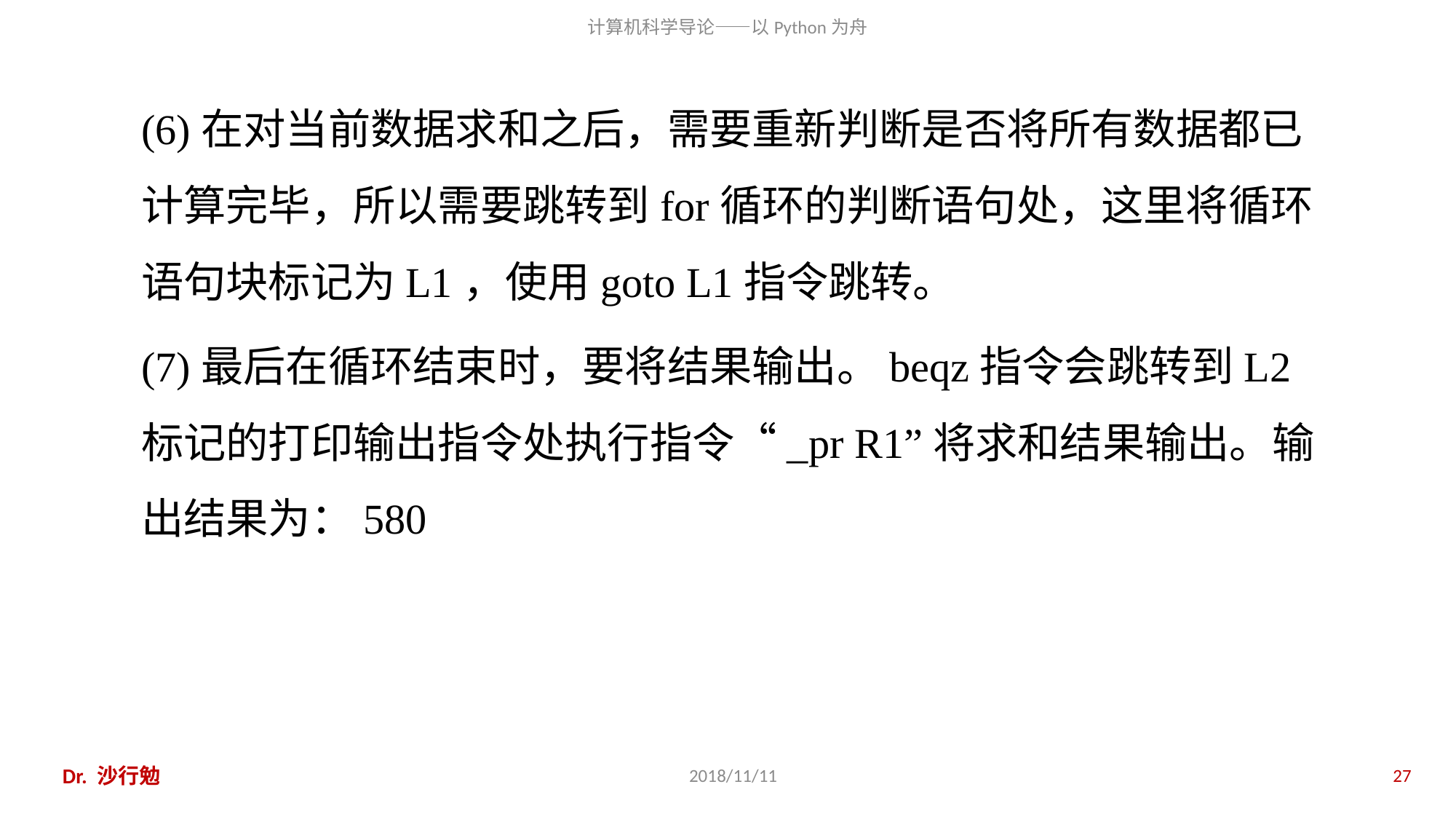

(6)在对当前数据求和之后，需要重新判断是否将所有数据都已计算完毕，所以需要跳转到for循环的判断语句处，这里将循环语句块标记为L1，使用goto L1指令跳转。
(7)最后在循环结束时，要将结果输出。beqz指令会跳转到L2标记的打印输出指令处执行指令“_pr R1”将求和结果输出。输出结果为：580

Dr. 沙行勉
2018/11/11
27